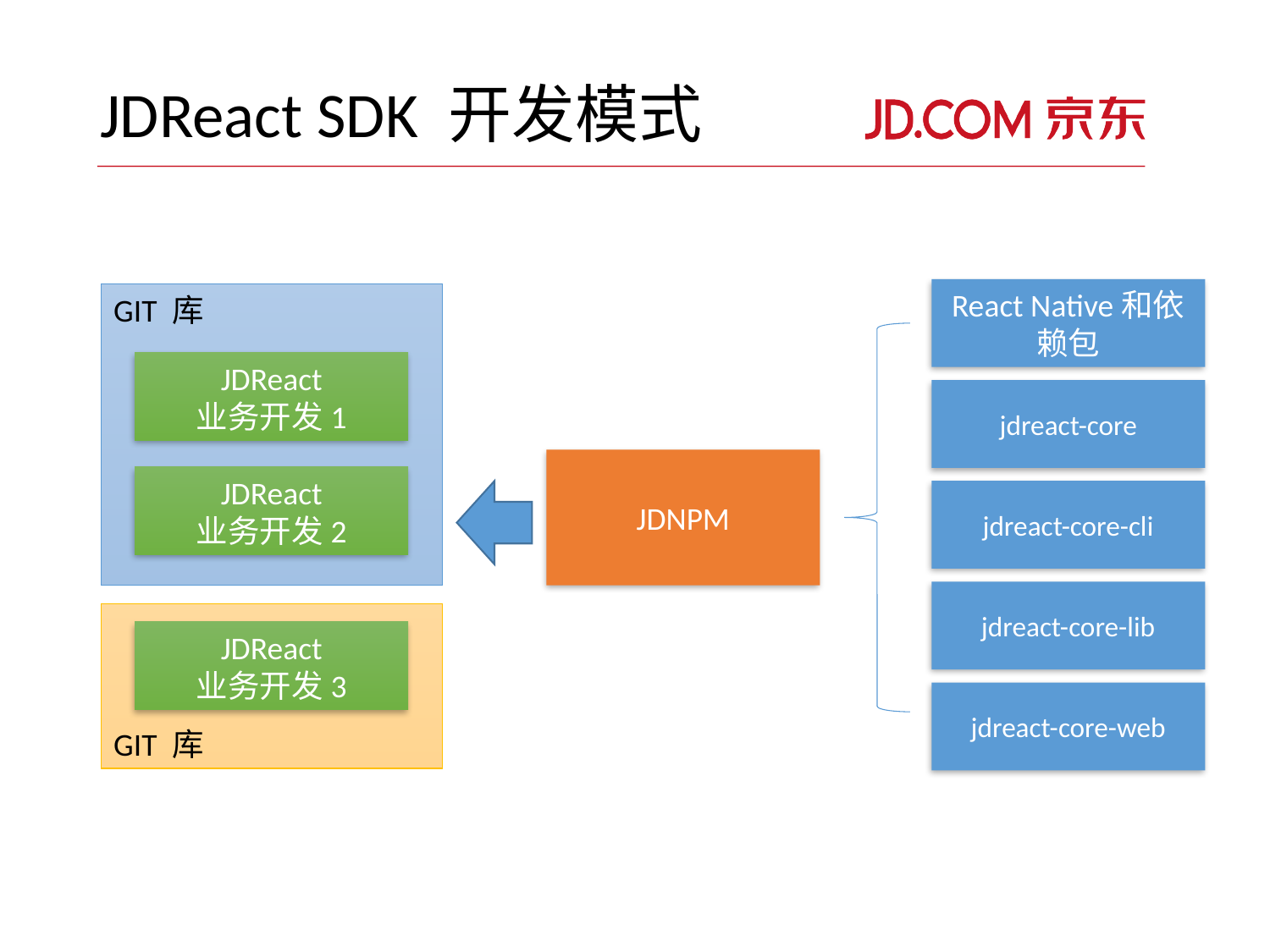

# JDReact SDK 开发模式
React Native和依赖包
GIT 库

JDReact
业务开发1
jdreact-core
JDNPM
JDReact
业务开发2

jdreact-core-cli
jdreact-core-lib
GIT 库
JDReact
业务开发3
jdreact-core-web